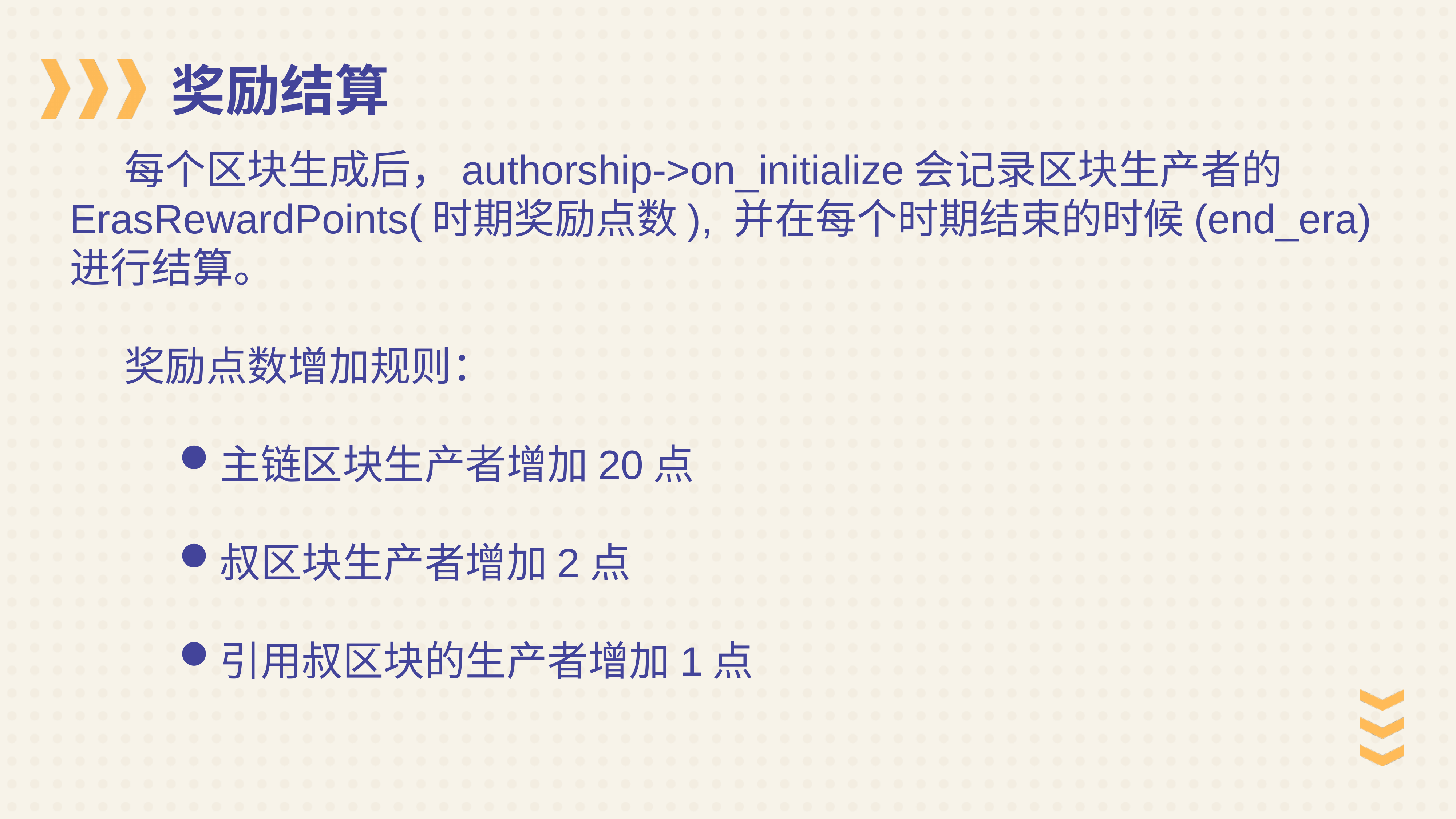

奖励结算

	每个区块生成后，authorship->on_initialize会记录区块生产者的ErasRewardPoints(时期奖励点数), 并在每个时期结束的时候(end_era)进行结算。

	奖励点数增加规则：
主链区块生产者增加20点

叔区块生产者增加2点

引用叔区块的生产者增加1点